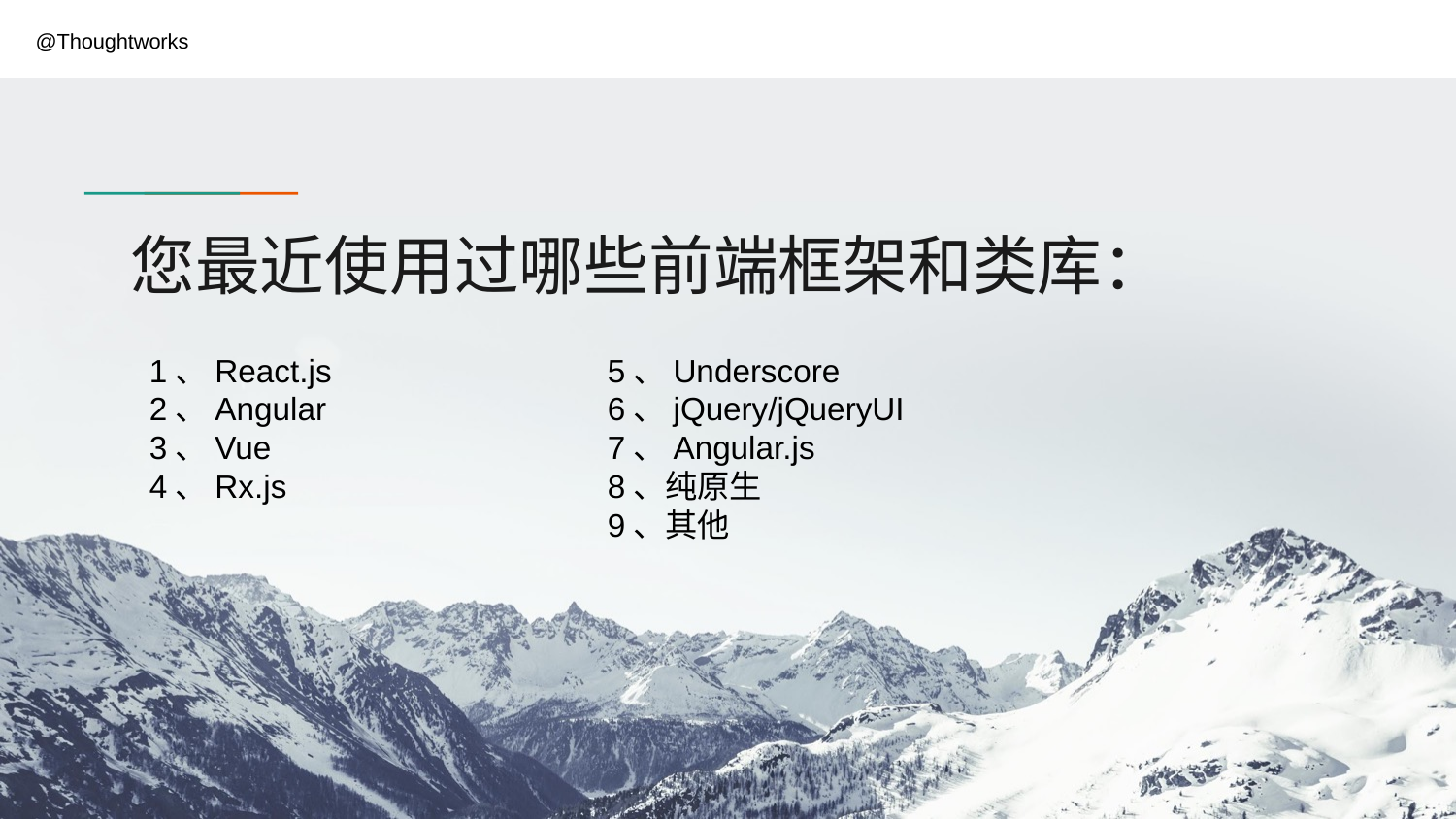

@Thoughtworks
# 您最近使用过哪些前端框架和类库：
1、React.js
2、Angular
3、Vue
4、Rx.js
5、Underscore
6、jQuery/jQueryUI
7、Angular.js
8、纯原生
9、其他